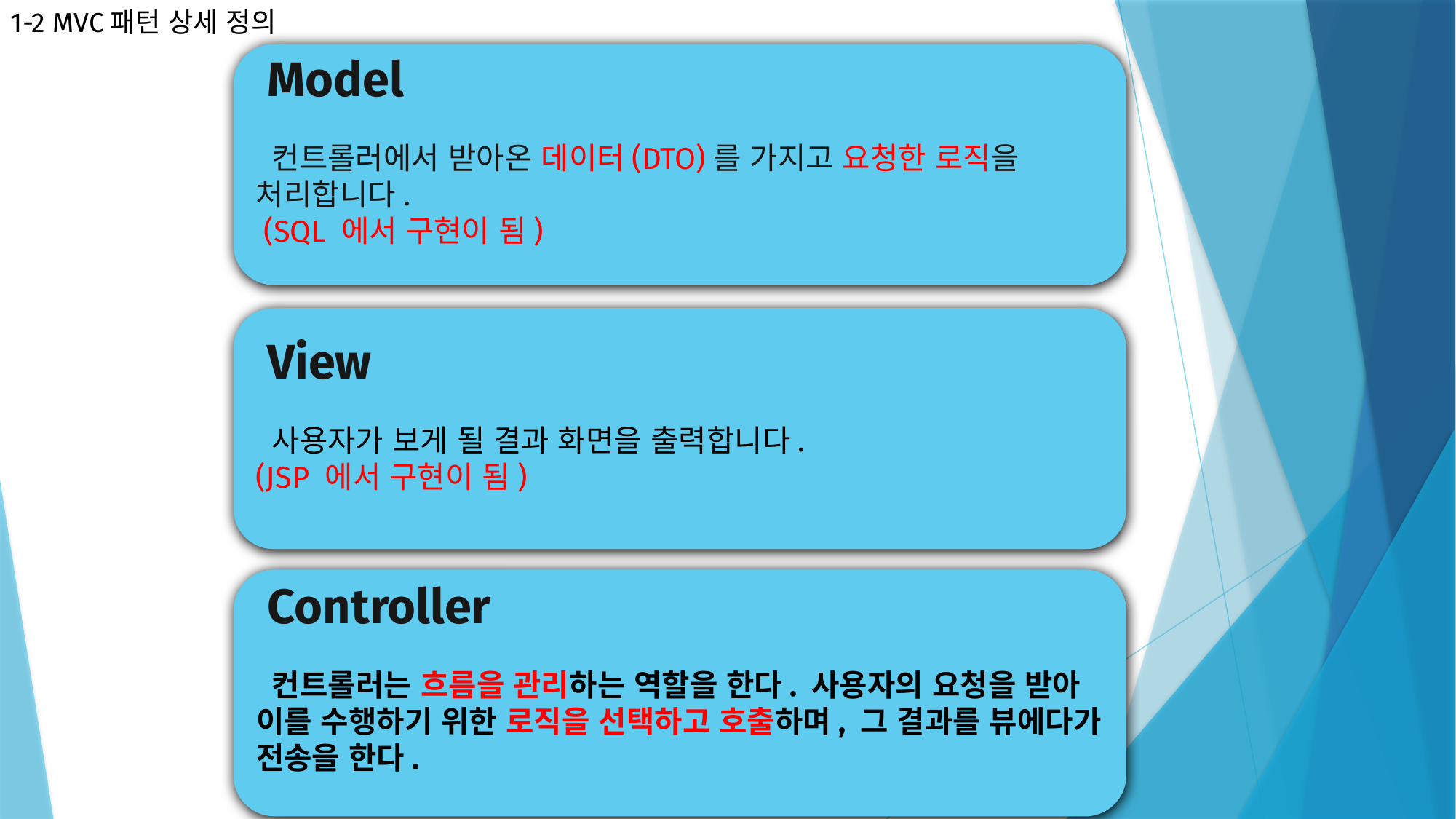

1-2 MVC패턴 상세 정의
 Model

 컨트롤러에서 받아온 데이터(DTO)를 가지고 요청한 로직을 처리합니다.
 (SQL 에서 구현이 됨)

 View

 사용자가 보게 될 결과 화면을 출력합니다.
(JSP 에서 구현이 됨)

 Controller

 컨트롤러는 흐름을 관리하는 역할을 한다. 사용자의 요청을 받아 이를 수행하기 위한 로직을 선택하고 호출하며, 그 결과를 뷰에다가 전송을 한다.